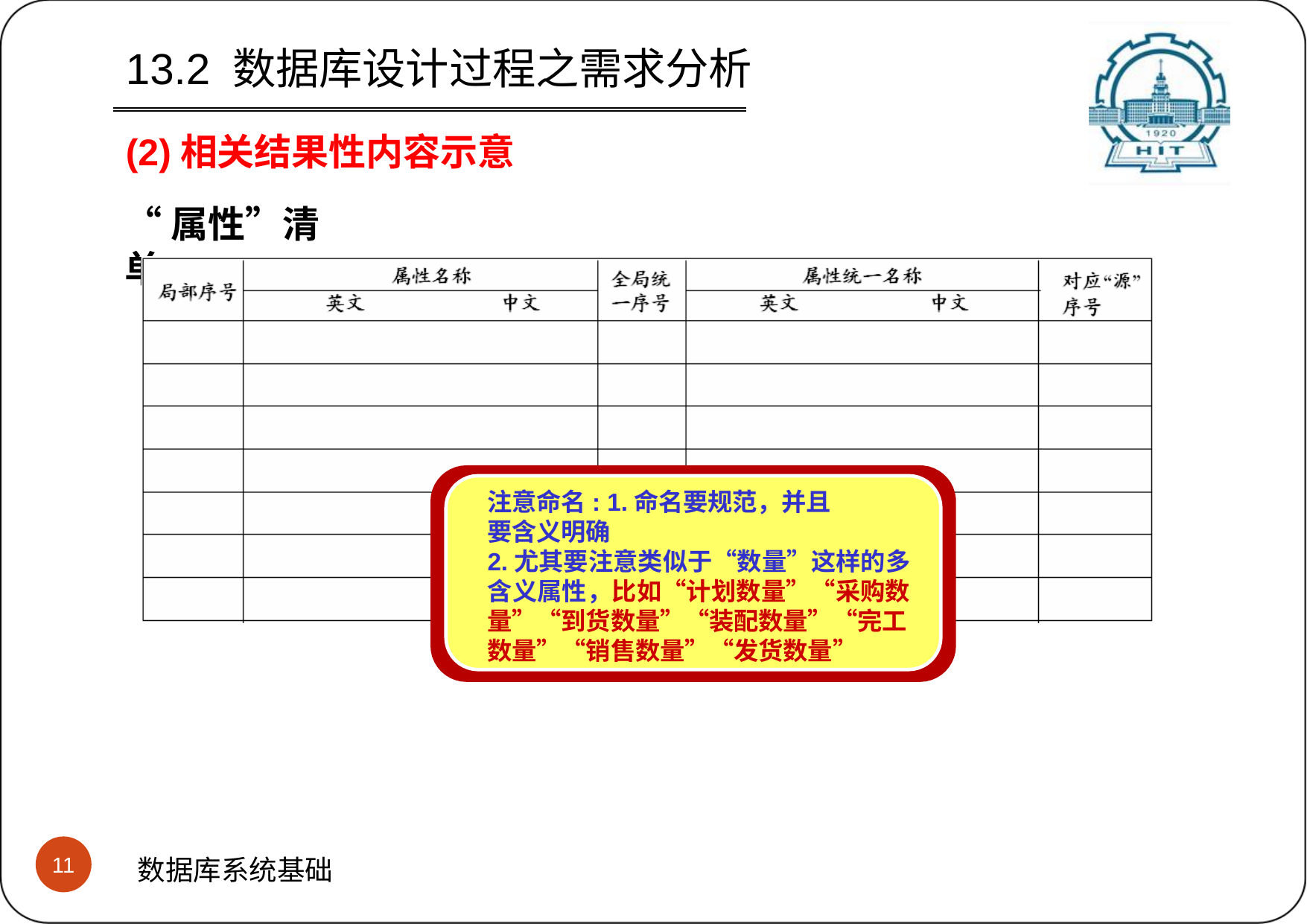

# 13.2 数据库设计过程之需求分析
(2)相关结果性内容示意

“属性”清单

注意命名: 1.命名要规范，并且要含义明确
2.尤其要注意类似于“数量”这样的多 含义属性，比如“计划数量”“采购数 量”“到货数量”“装配数量”“完工
数量”“销售数量”“发货数量”